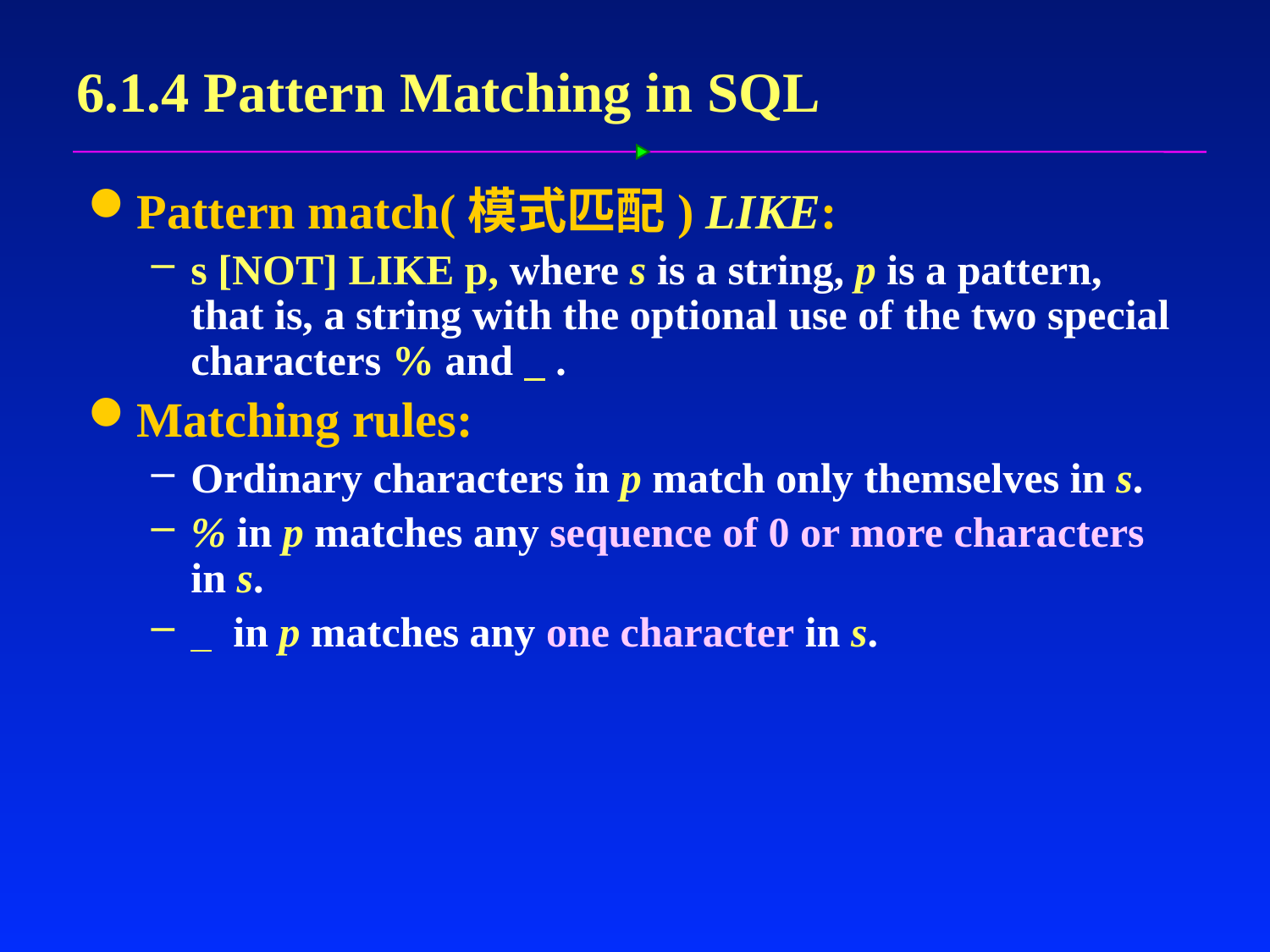

# 6.1.4 Pattern Matching in SQL

Pattern match(模式匹配) LIKE:
s [NOT] LIKE p, where s is a string, p is a pattern, that is, a string with the optional use of the two special characters % and    .
Matching rules:
Ordinary characters in p match only themselves in s.
% in p matches any sequence of 0 or more characters in s.
    in p matches any one character in s.